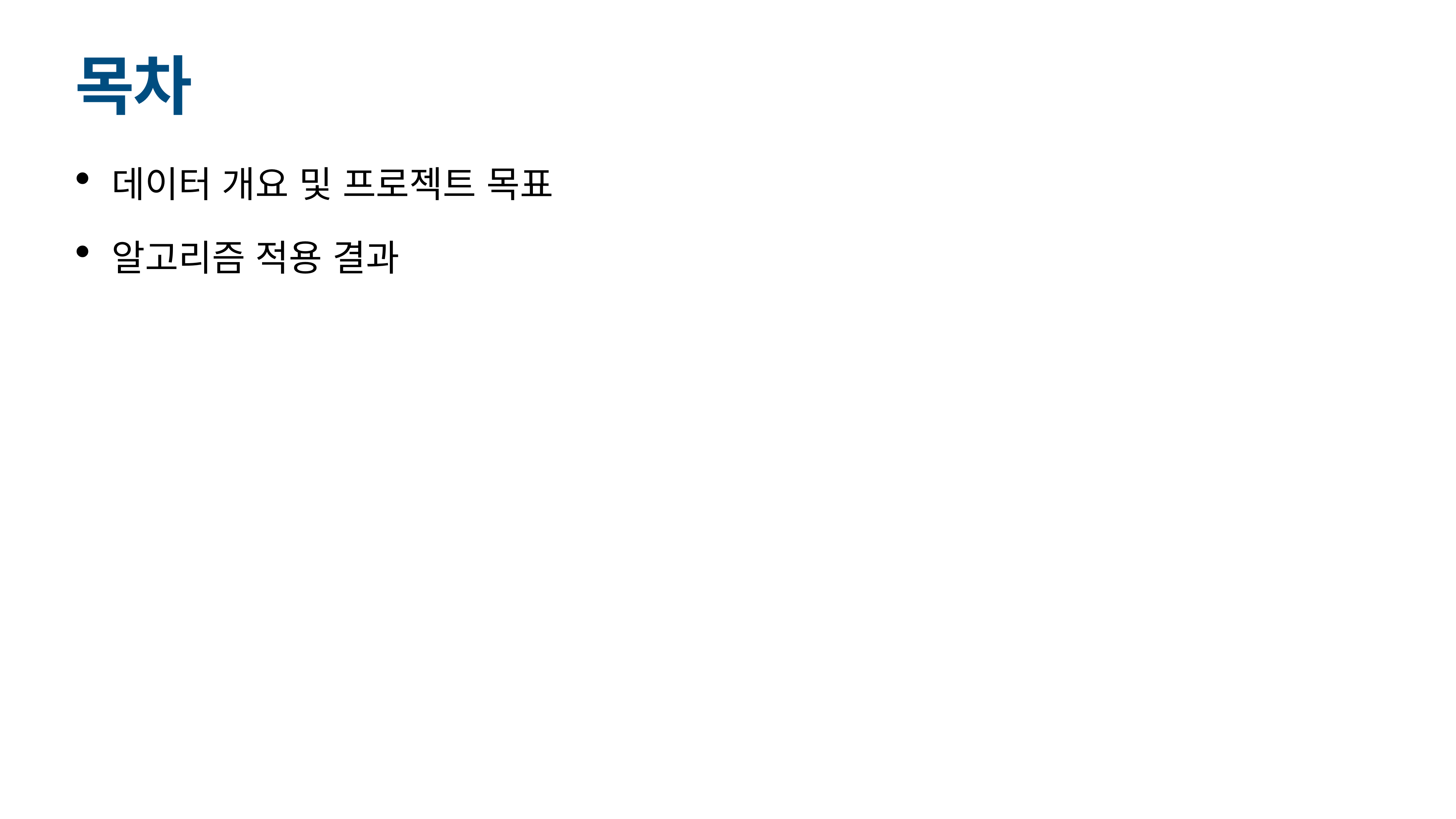

# 목차
데이터 개요 및 프로젝트 목표
알고리즘 적용 결과